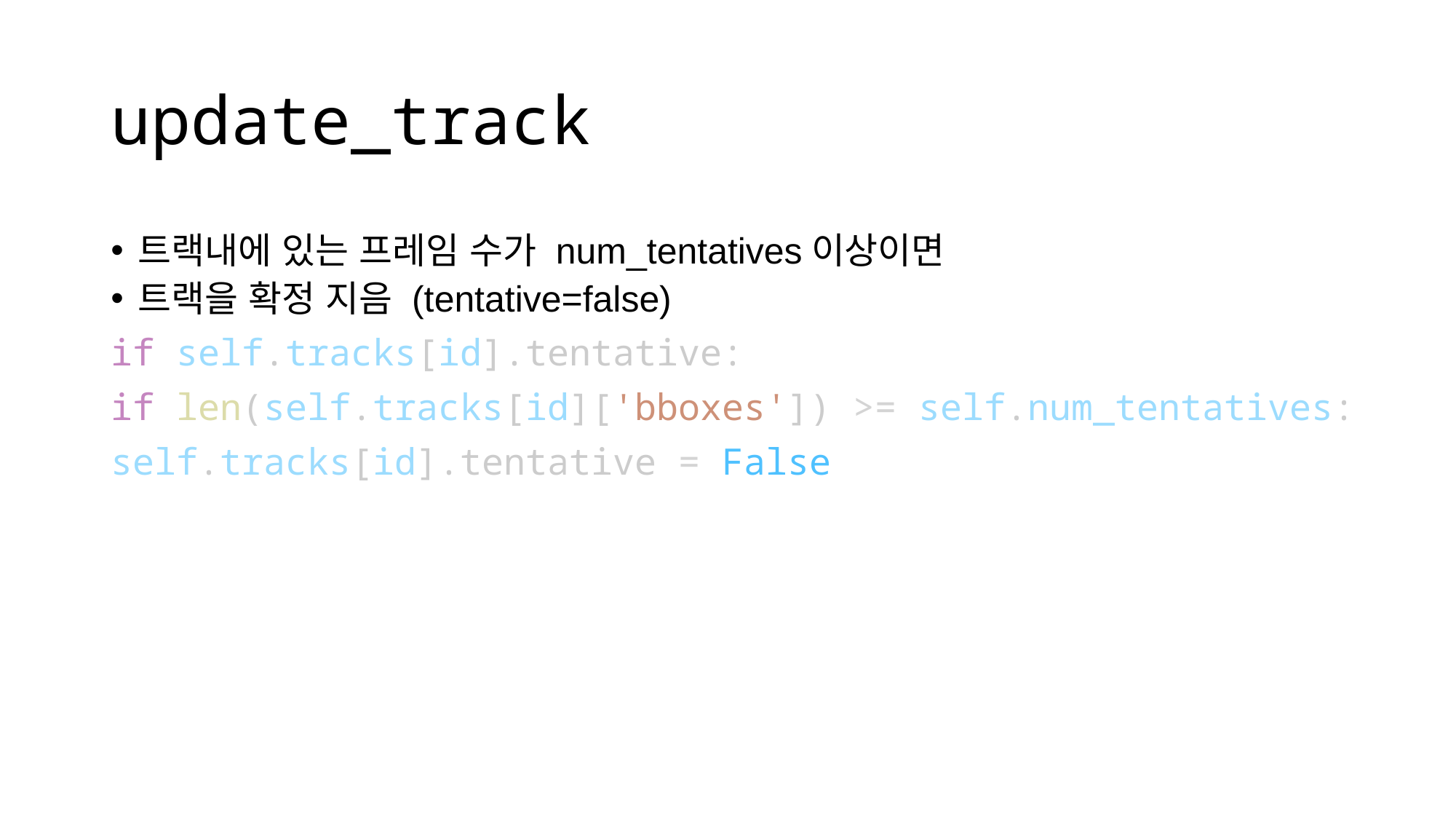

# update_track
트랙내에 있는 프레임 수가 num_tentatives이상이면
트랙을 확정 지음 (tentative=false)
if self.tracks[id].tentative:
if len(self.tracks[id]['bboxes']) >= self.num_tentatives:
self.tracks[id].tentative = False